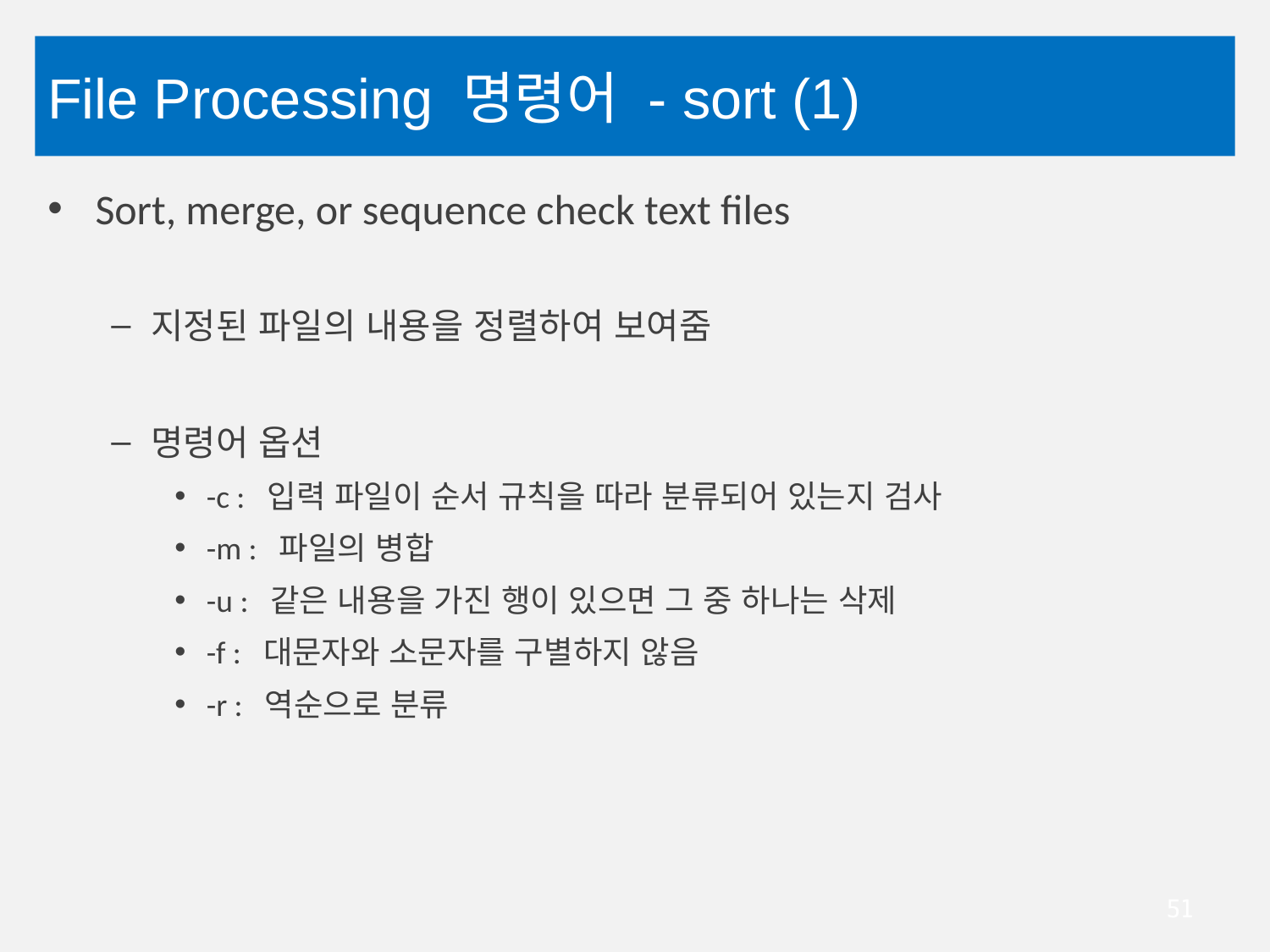

# File Processing 명령어 - sort (1)
Sort, merge, or sequence check text files

지정된 파일의 내용을 정렬하여 보여줌

명령어 옵션
-c :  입력 파일이 순서 규칙을 따라 분류되어 있는지 검사
-m :  파일의 병합
-u :  같은 내용을 가진 행이 있으면 그 중 하나는 삭제
-f :  대문자와 소문자를 구별하지 않음
-r :  역순으로 분류
51